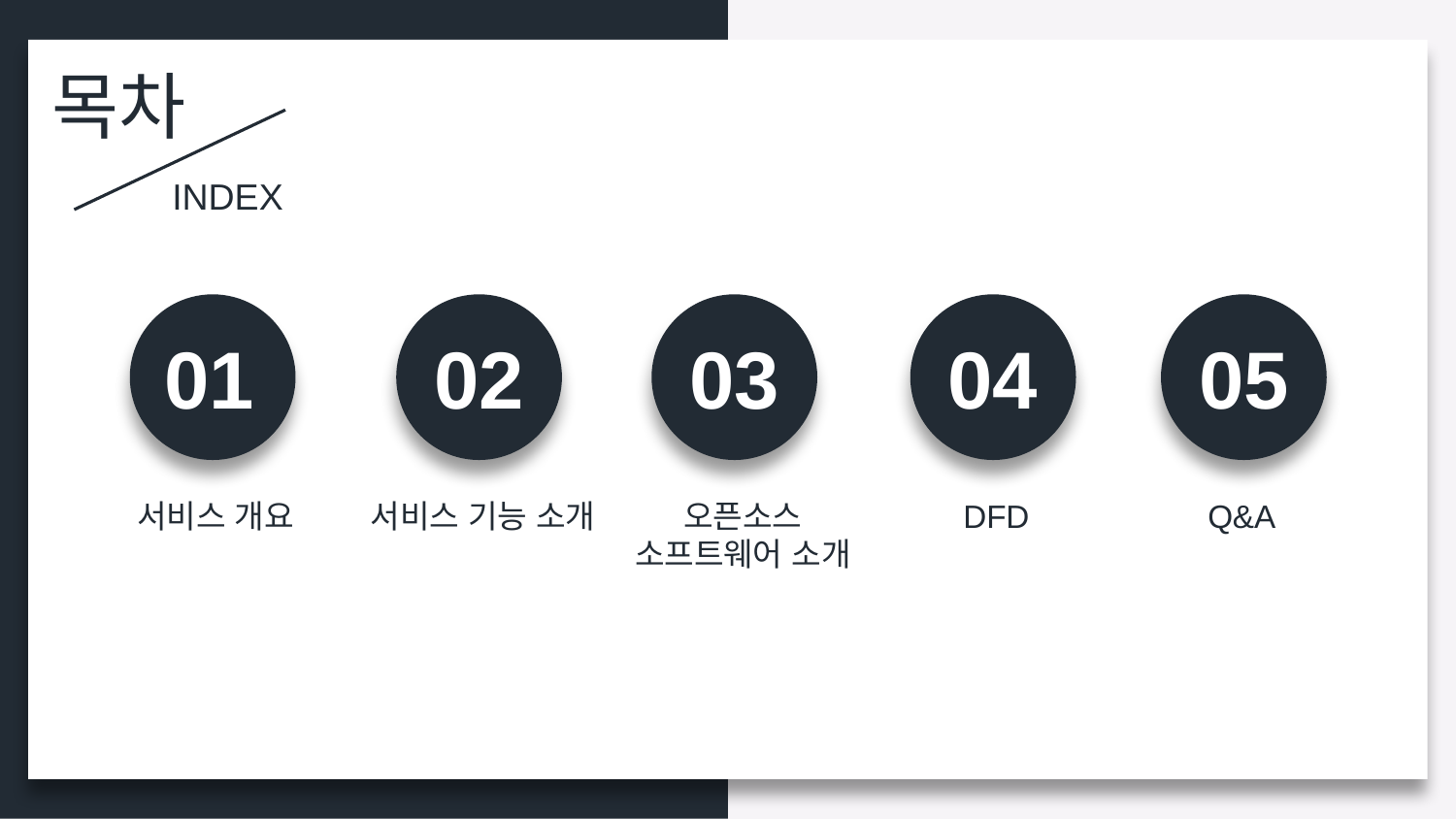

목차
INDEX

01
02
04
05
03
서비스 개요
서비스 기능 소개
오픈소스
소프트웨어 소개
DFD
Q&A